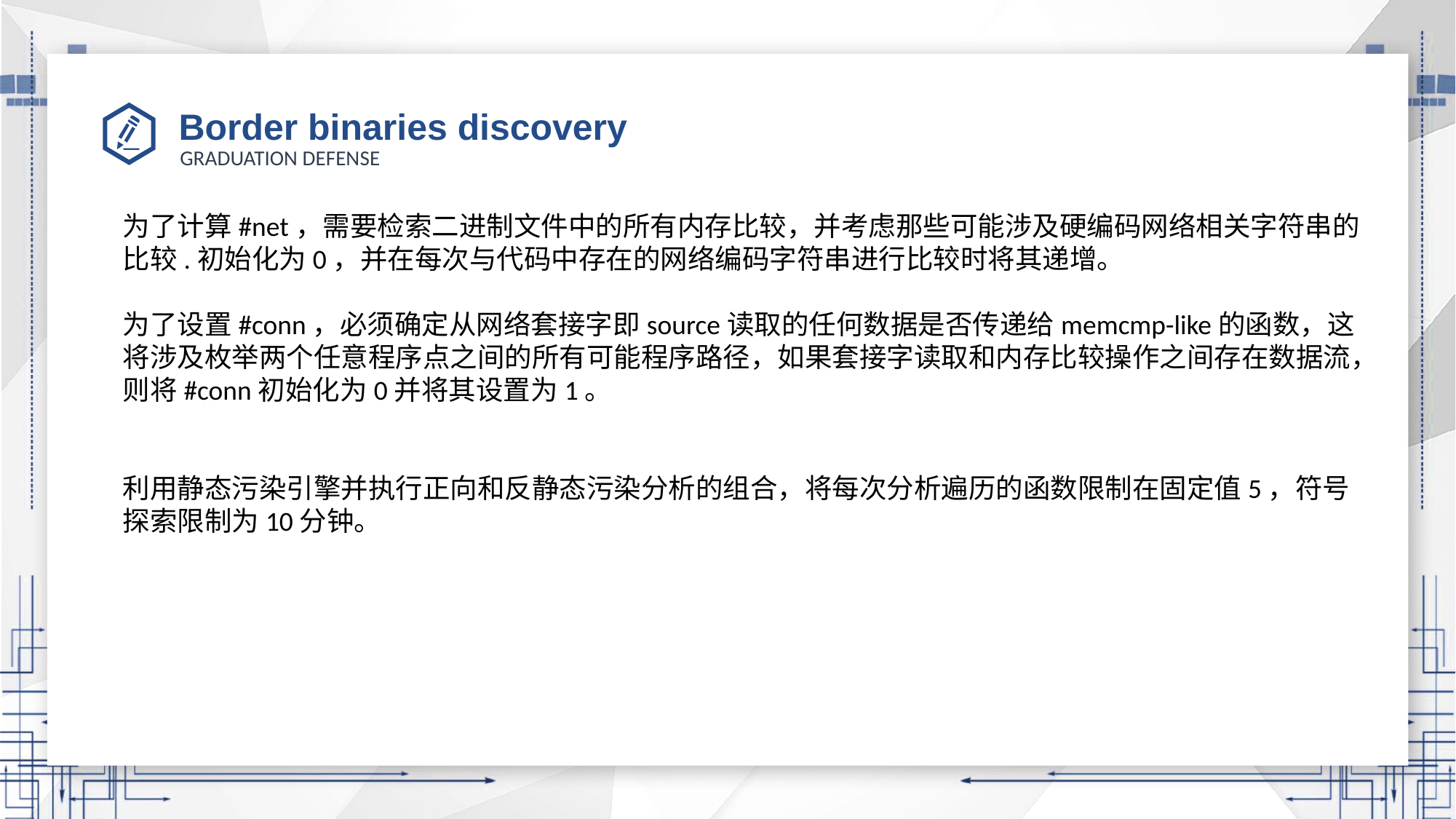

# Border binaries discovery
为了计算#net，需要检索二进制文件中的所有内存比较，并考虑那些可能涉及硬编码网络相关字符串的比较.初始化为0，并在每次与代码中存在的网络编码字符串进行比较时将其递增。

为了设置#conn，必须确定从网络套接字即source读取的任何数据是否传递给memcmp-like的函数，这将涉及枚举两个任意程序点之间的所有可能程序路径，如果套接字读取和内存比较操作之间存在数据流，则将#conn初始化为0并将其设置为1。

利用静态污染引擎并执行正向和反静态污染分析的组合，将每次分析遍历的函数限制在固定值5，符号探索限制为10分钟。